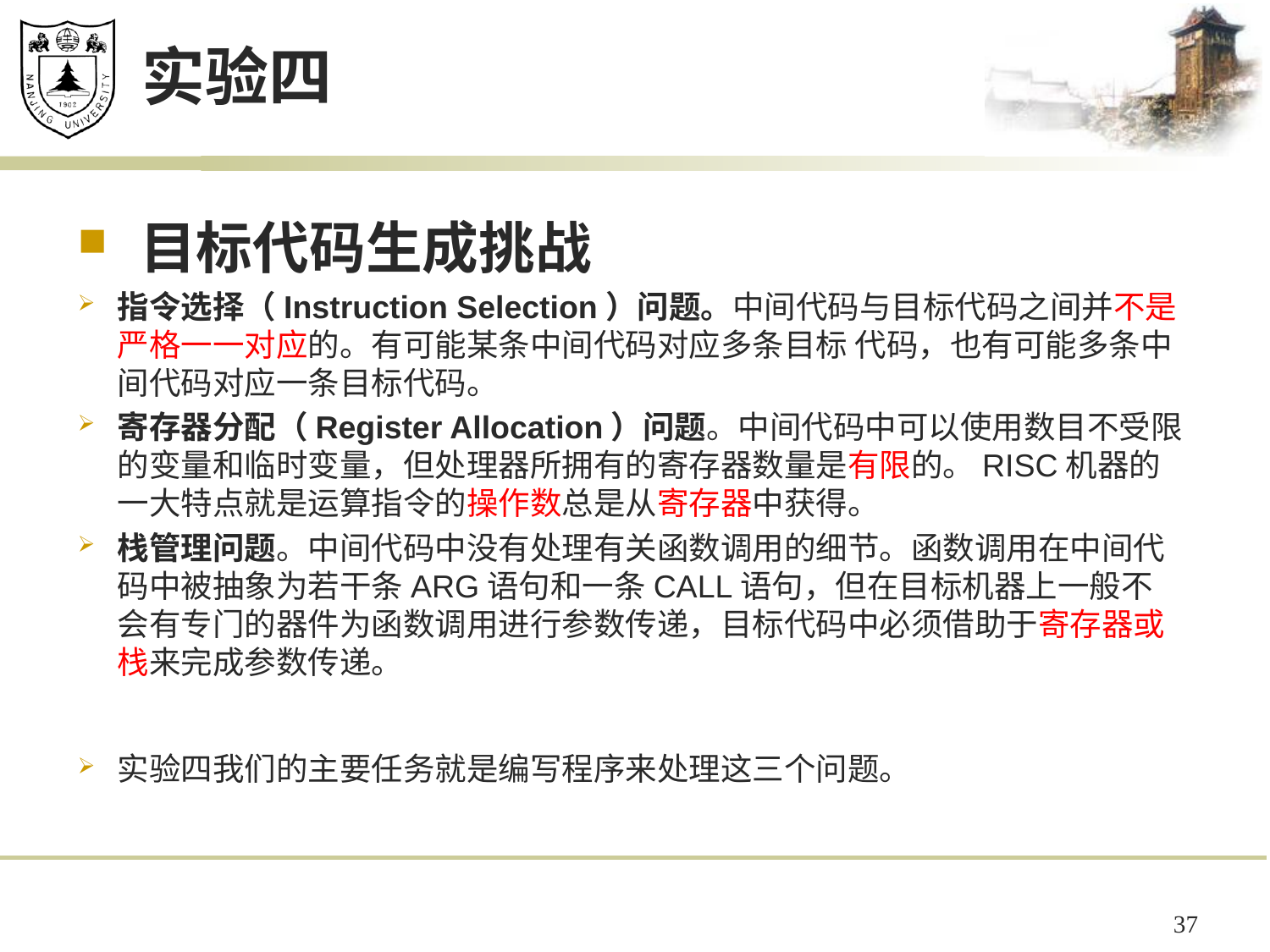

# 实验四
目标代码生成挑战
指令选择（Instruction Selection）问题。中间代码与目标代码之间并不是严格一一对应的。有可能某条中间代码对应多条目标 代码，也有可能多条中间代码对应一条目标代码。
寄存器分配（Register Allocation）问题。中间代码中可以使用数目不受限的变量和临时变量，但处理器所拥有的寄存器数量是有限的。RISC机器的一大特点就是运算指令的操作数总是从寄存器中获得。
栈管理问题。中间代码中没有处理有关函数调用的细节。函数调用在中间代码中被抽象为若干条ARG语句和一条CALL语句，但在目标机器上一般不会有专门的器件为函数调用进行参数传递，目标代码中必须借助于寄存器或栈来完成参数传递。

实验四我们的主要任务就是编写程序来处理这三个问题。